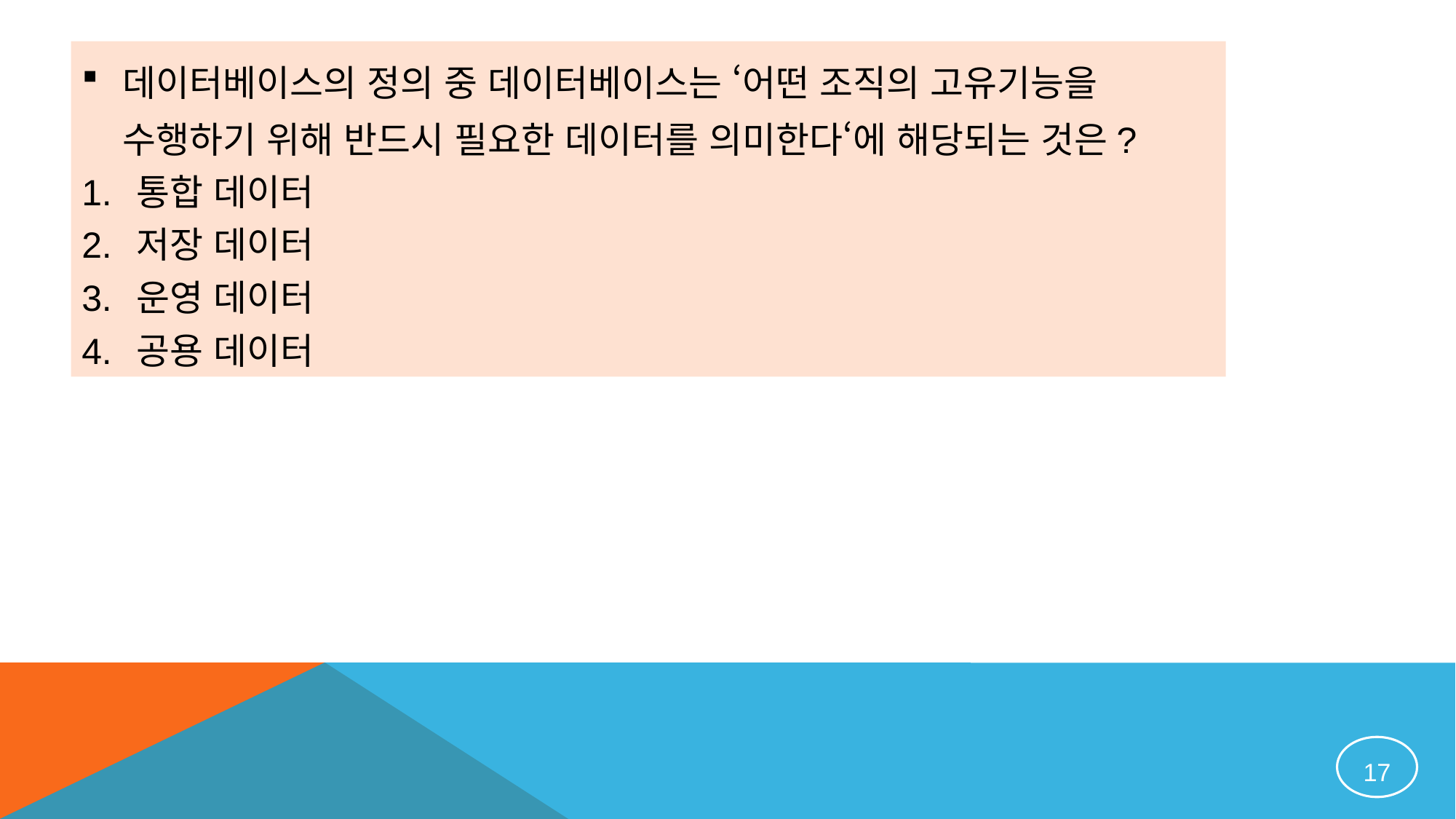

데이터베이스의 정의 중 데이터베이스는 ‘어떤 조직의 고유기능을 수행하기 위해 반드시 필요한 데이터를 의미한다‘에 해당되는 것은?
통합 데이터
저장 데이터
운영 데이터
공용 데이터
17